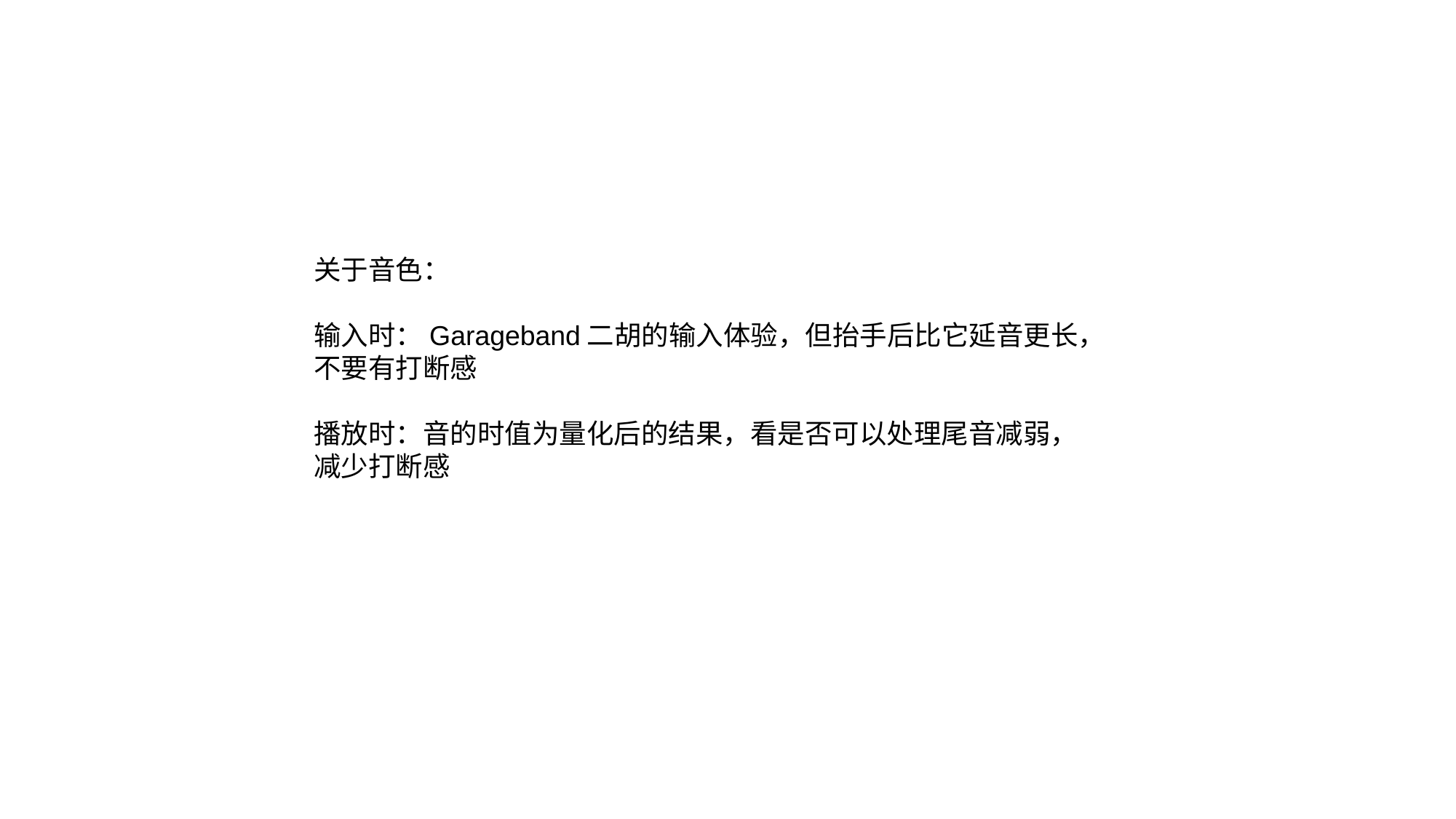

关于音色：

输入时：Garageband二胡的输入体验，但抬手后比它延音更长，不要有打断感

播放时：音的时值为量化后的结果，看是否可以处理尾音减弱，减少打断感